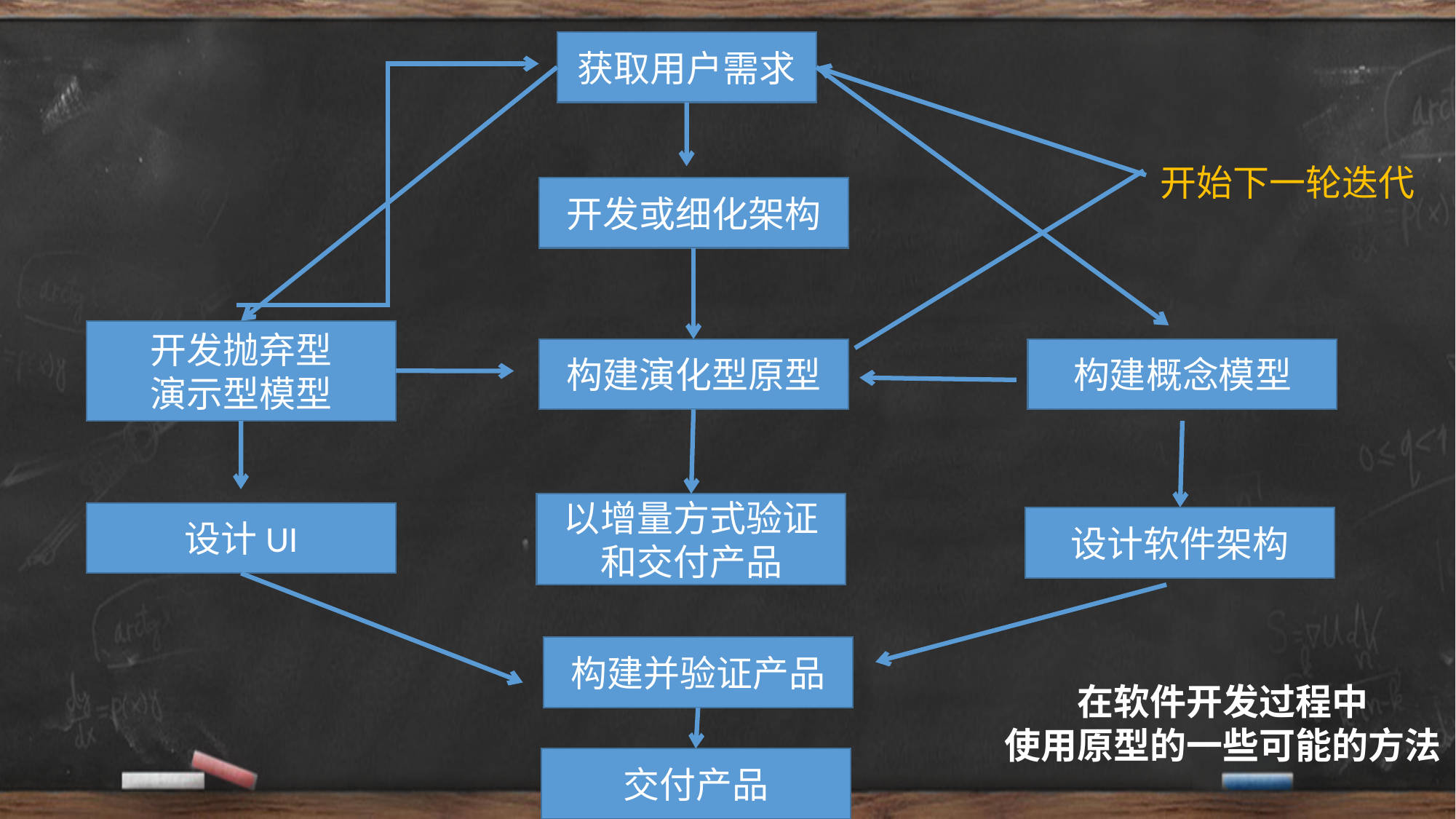

获取用户需求
开始下一轮迭代
开发或细化架构
开发抛弃型
演示型模型
构建演化型原型
构建概念模型
以增量方式验证和交付产品
设计UI
设计软件架构
构建并验证产品
在软件开发过程中
使用原型的一些可能的方法
交付产品